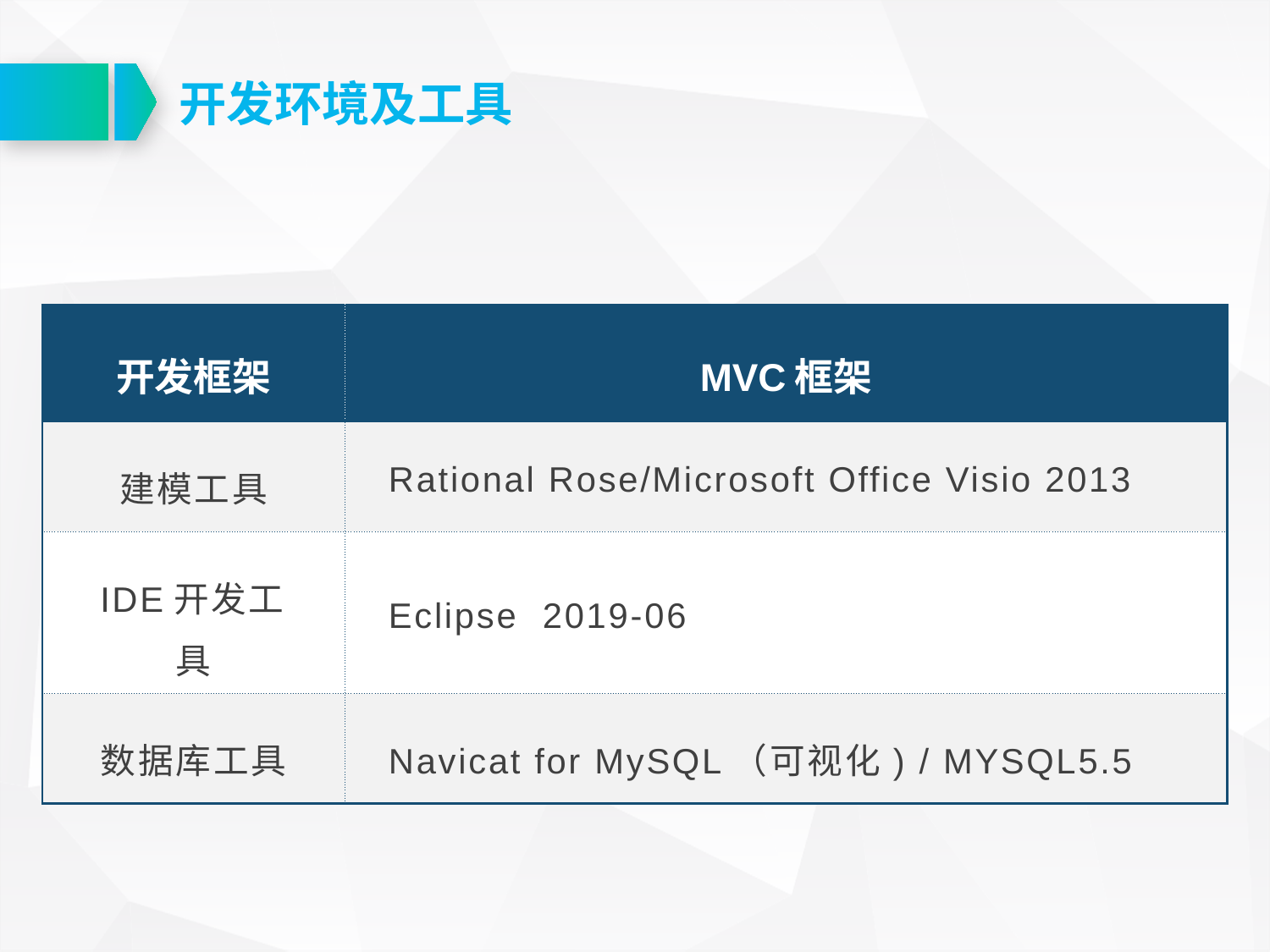

开发环境及工具
| 开发框架 | MVC框架 |
| --- | --- |
| 建模工具 | Rational Rose/Microsoft Office Visio 2013 |
| IDE开发工具 | Eclipse 2019-06 |
| 数据库工具 | Navicat for MySQL（可视化) / MYSQL5.5 |